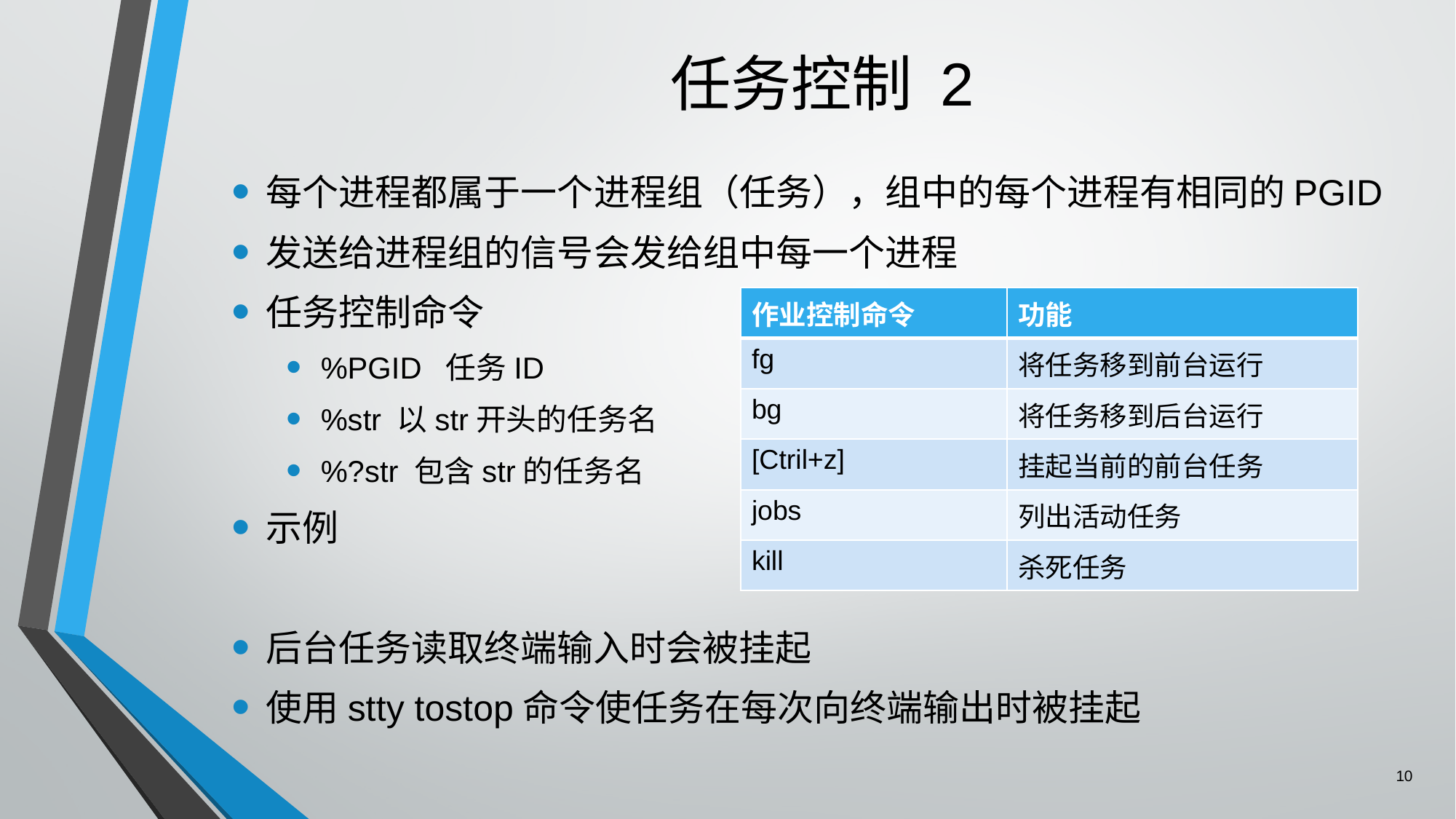

# 任务控制 2
每个进程都属于一个进程组（任务），组中的每个进程有相同的PGID
发送给进程组的信号会发给组中每一个进程
任务控制命令
%PGID  任务ID
%str 以str开头的任务名
%?str 包含str的任务名
示例

后台任务读取终端输入时会被挂起
使用stty tostop命令使任务在每次向终端输出时被挂起

| 作业控制命令 | 功能 |
| --- | --- |
| fg | 将任务移到前台运行 |
| bg | 将任务移到后台运行 |
| [Ctril+z] | 挂起当前的前台任务 |
| jobs | 列出活动任务 |
| kill | 杀死任务 |
10